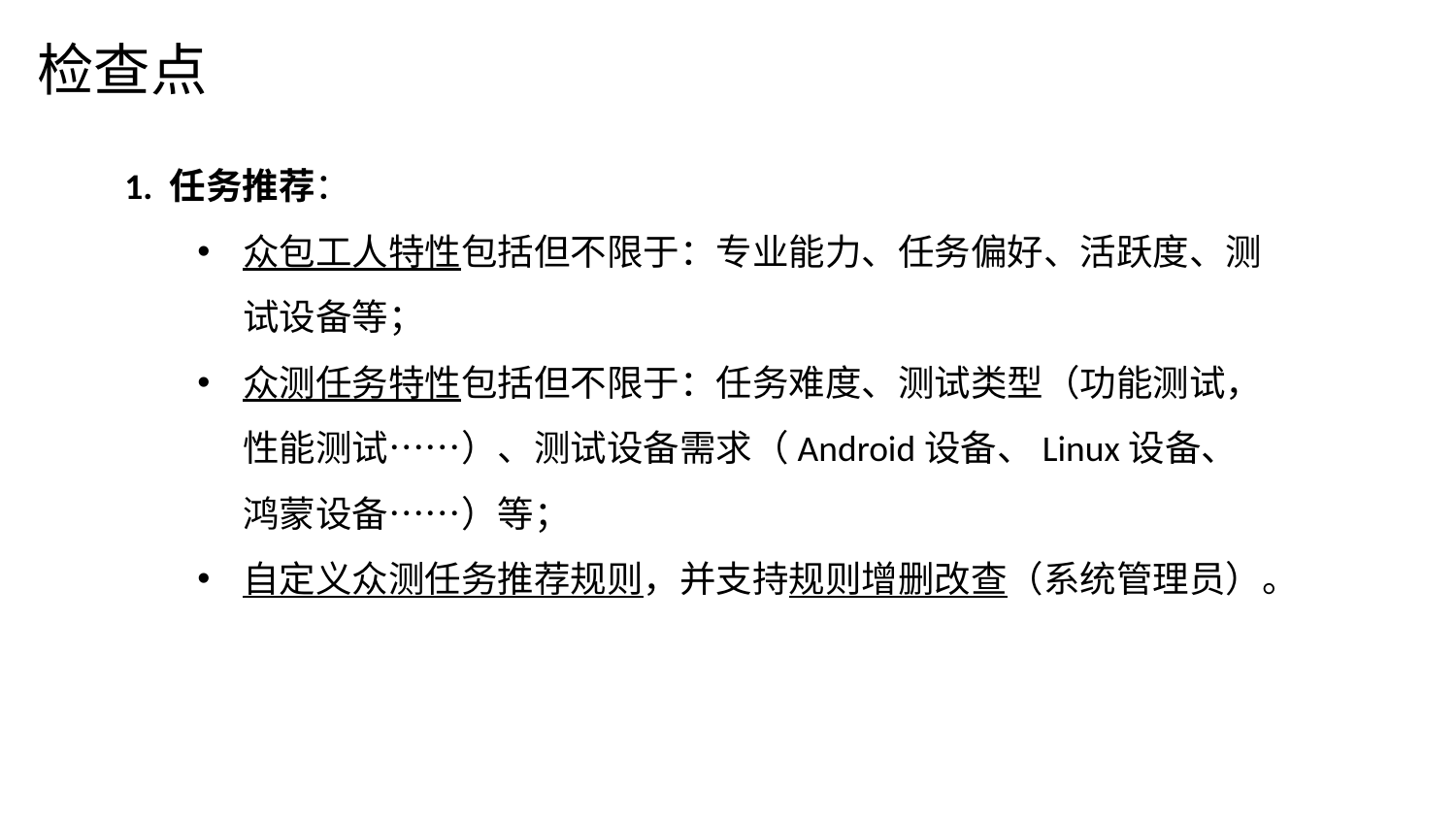

检查点
1. 任务推荐：
众包工人特性包括但不限于：专业能力、任务偏好、活跃度、测试设备等；
众测任务特性包括但不限于：任务难度、测试类型（功能测试，性能测试……）、测试设备需求（Android设备、Linux设备、鸿蒙设备……）等；
自定义众测任务推荐规则，并支持规则增删改查（系统管理员）。